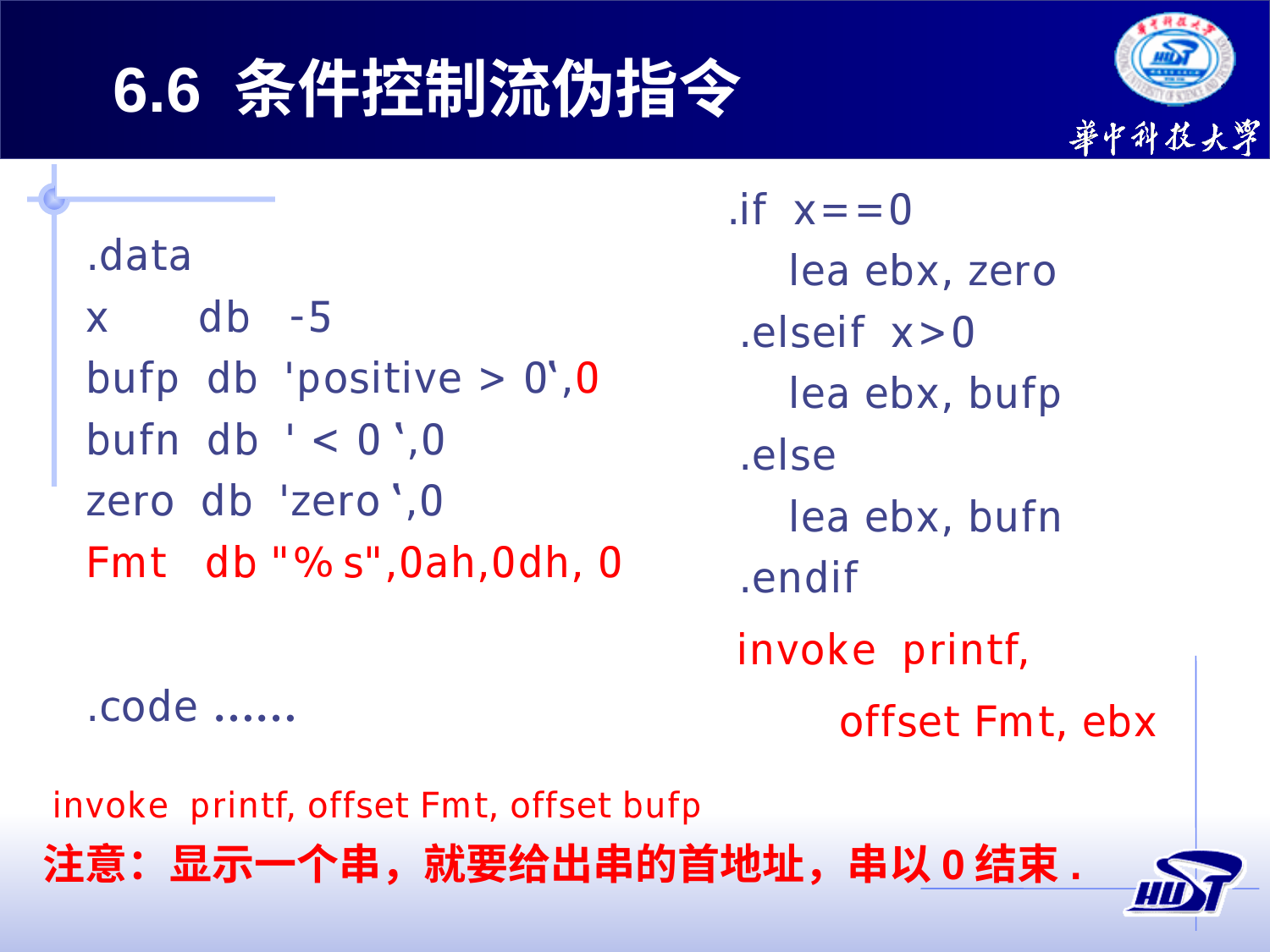

6.6 条件控制流伪指令
.if  x==0
     lea ebx, zero
 .elseif  x>0
     lea ebx, bufp
 .else
     lea ebx, bufn
 .endif
 invoke  printf,
         offset Fmt, ebx
.data
x       db   -5
bufp  db  'positive > 0‘,0
bufn  db  ' < 0 ‘,0
zero  db  'zero ‘,0
Fmt   db "%s",0ah,0dh, 0

.code ……
invoke  printf, offset Fmt, offset bufp
注意：显示一个串，就要给出串的首地址，串以0结束.